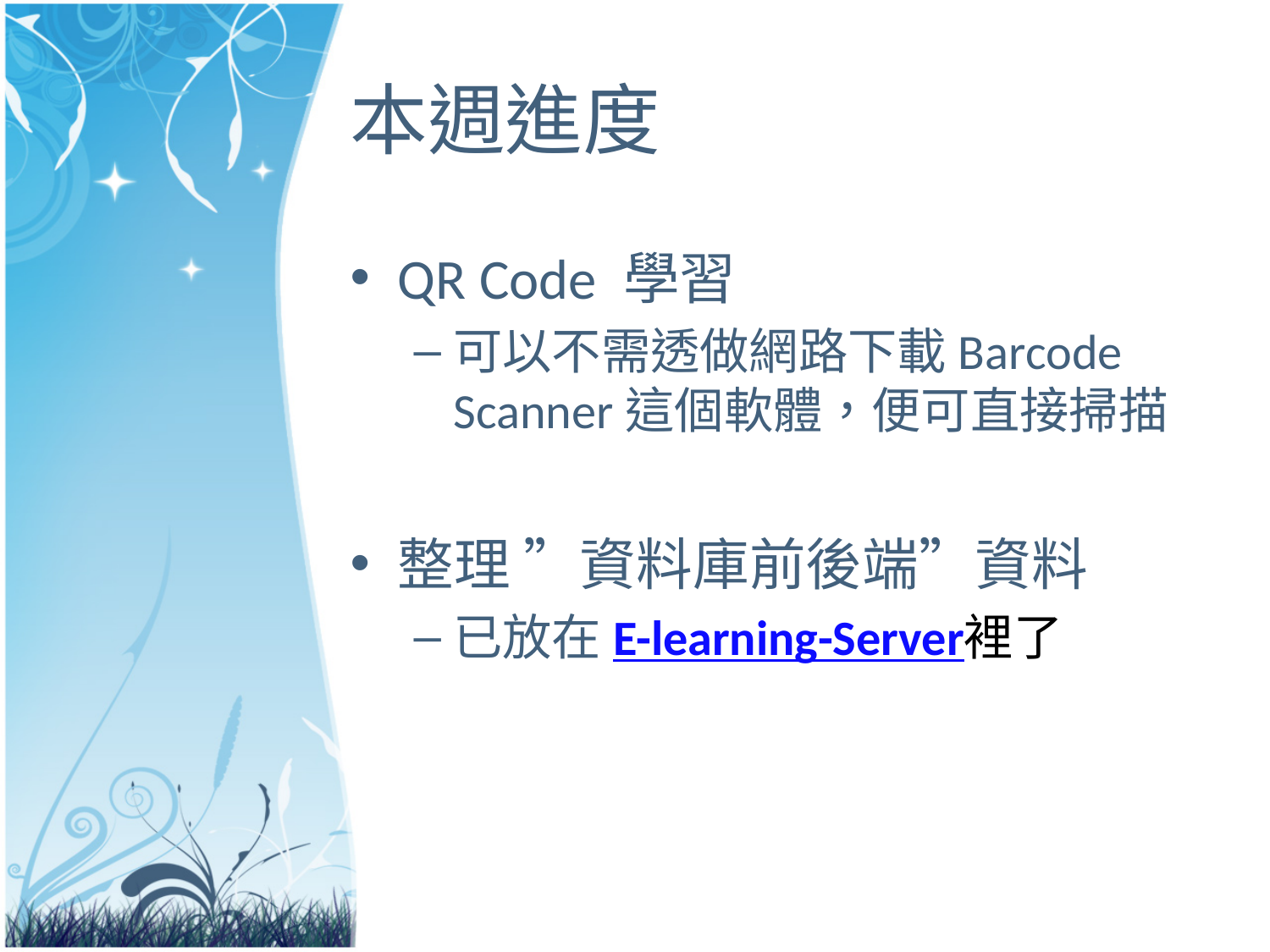

# 本週進度
QR Code 學習
可以不需透做網路下載Barcode Scanner這個軟體，便可直接掃描

整理 ”資料庫前後端”資料
已放在E-learning-Server裡了